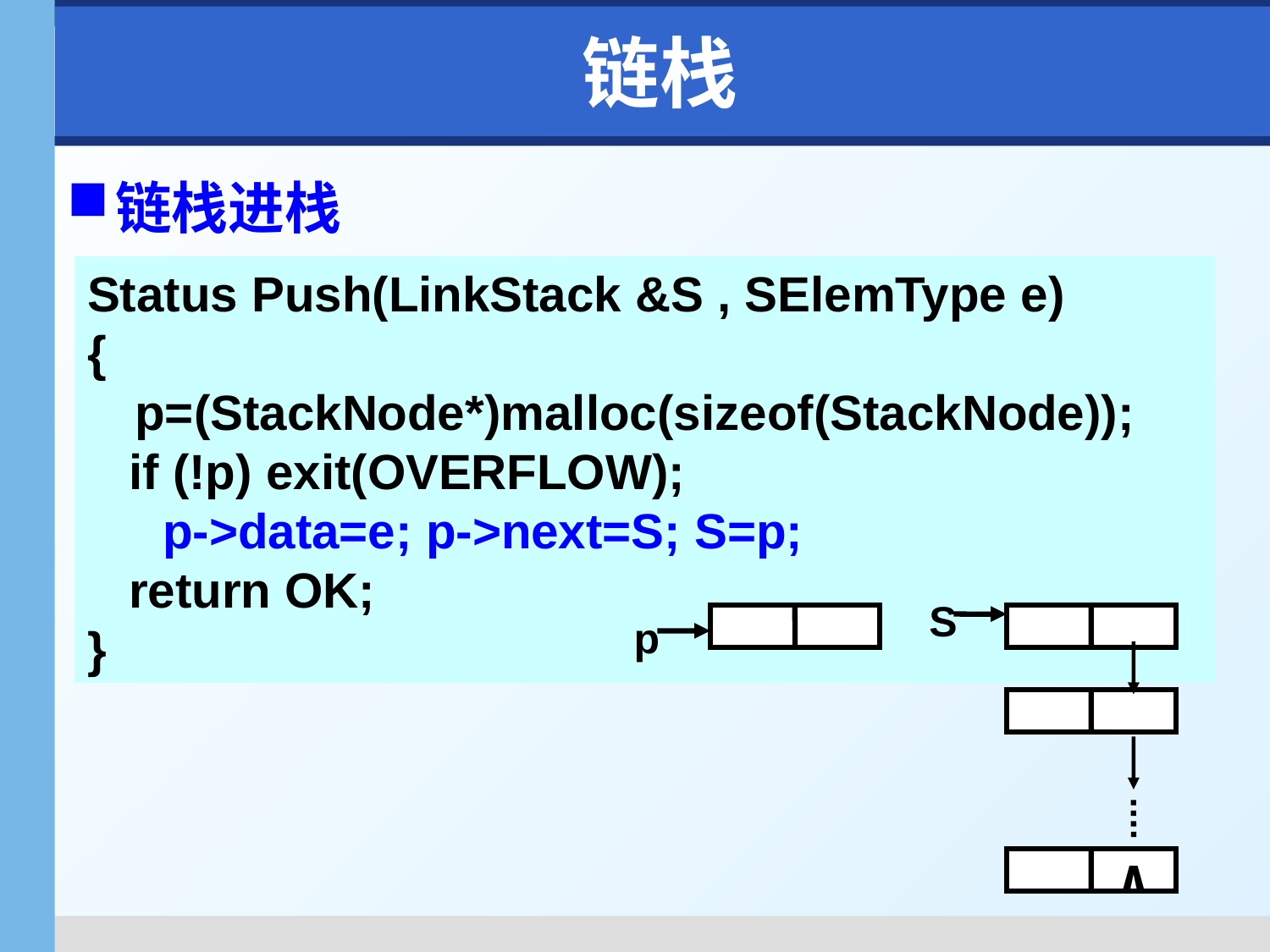

# 链栈
链栈进栈

Status Push(LinkStack &S , SElemType e)
{
p=(StackNode*)malloc(sizeof(StackNode));
   if (!p) exit(OVERFLOW);
  p->data=e; p->next=S; S=p;
   return OK;
}
S
p

∧